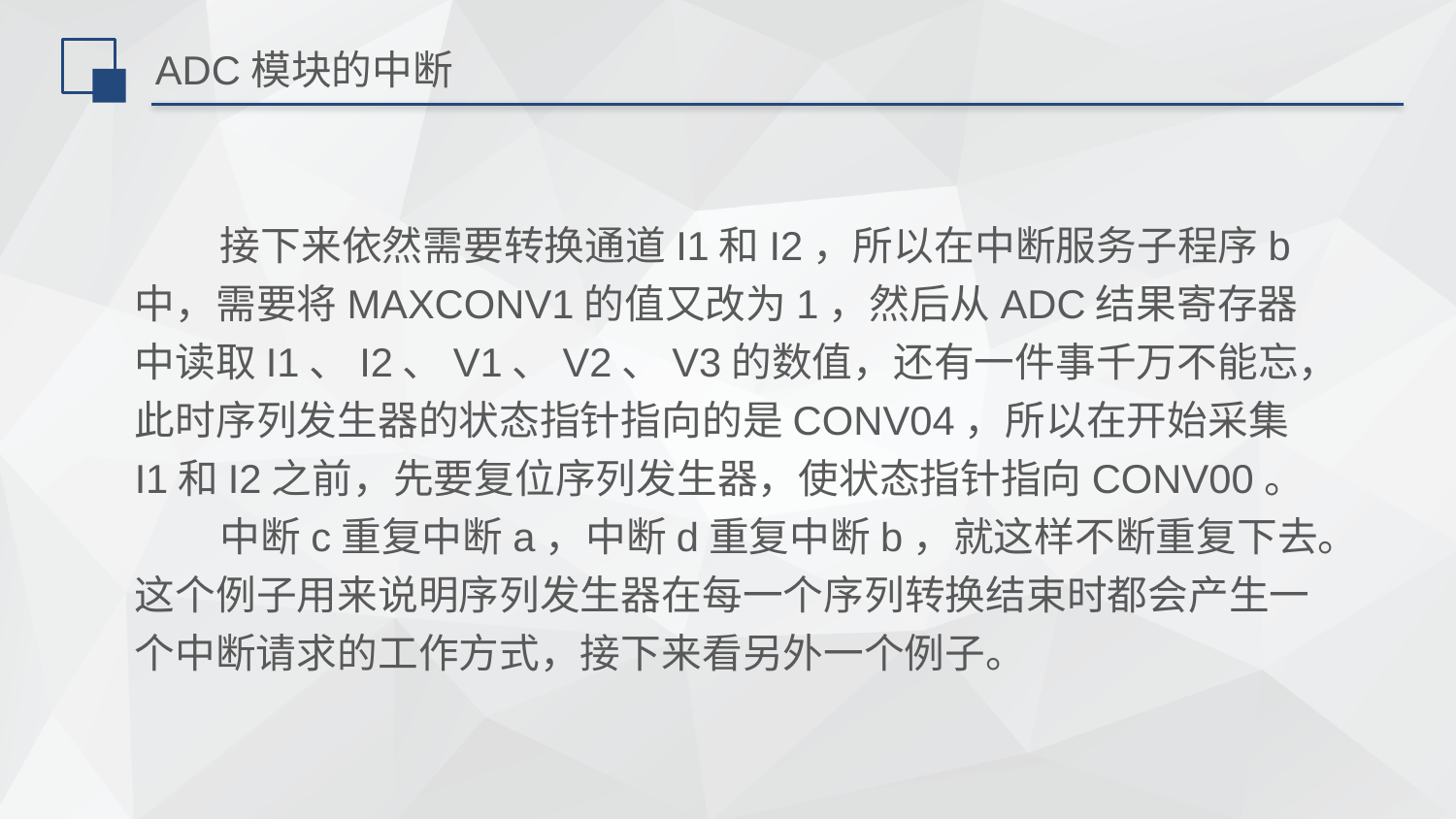

# ADC模块的中断
接下来依然需要转换通道I1和I2，所以在中断服务子程序b中，需要将MAXCONV1的值又改为1，然后从ADC结果寄存器中读取I1、I2、V1、V2、V3的数值，还有一件事千万不能忘，此时序列发生器的状态指针指向的是CONV04，所以在开始采集I1和I2之前，先要复位序列发生器，使状态指针指向CONV00。
中断c重复中断a，中断d重复中断b，就这样不断重复下去。这个例子用来说明序列发生器在每一个序列转换结束时都会产生一个中断请求的工作方式，接下来看另外一个例子。